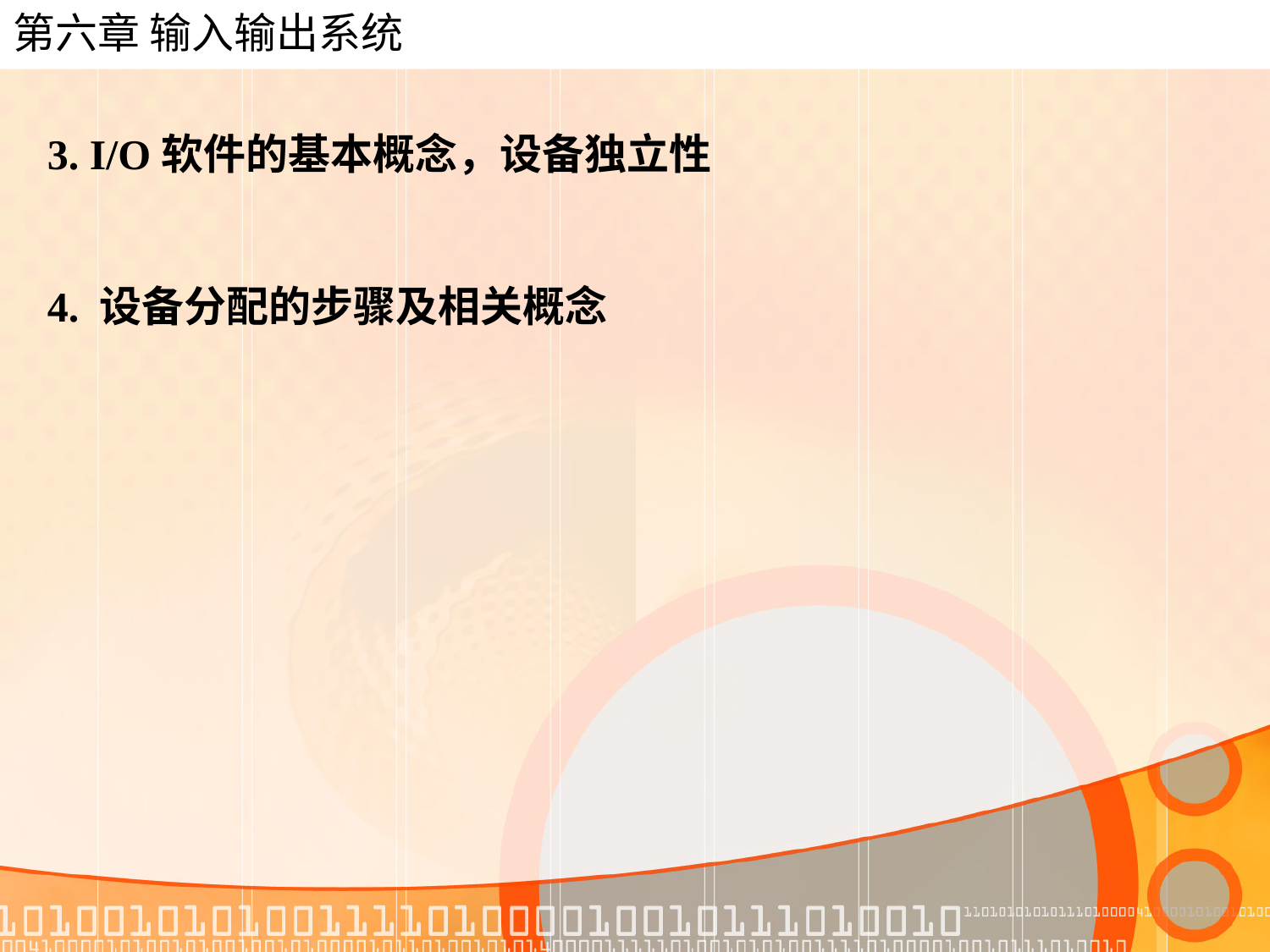

# 第六章 输入输出系统
3. I/O软件的基本概念，设备独立性

4. 设备分配的步骤及相关概念